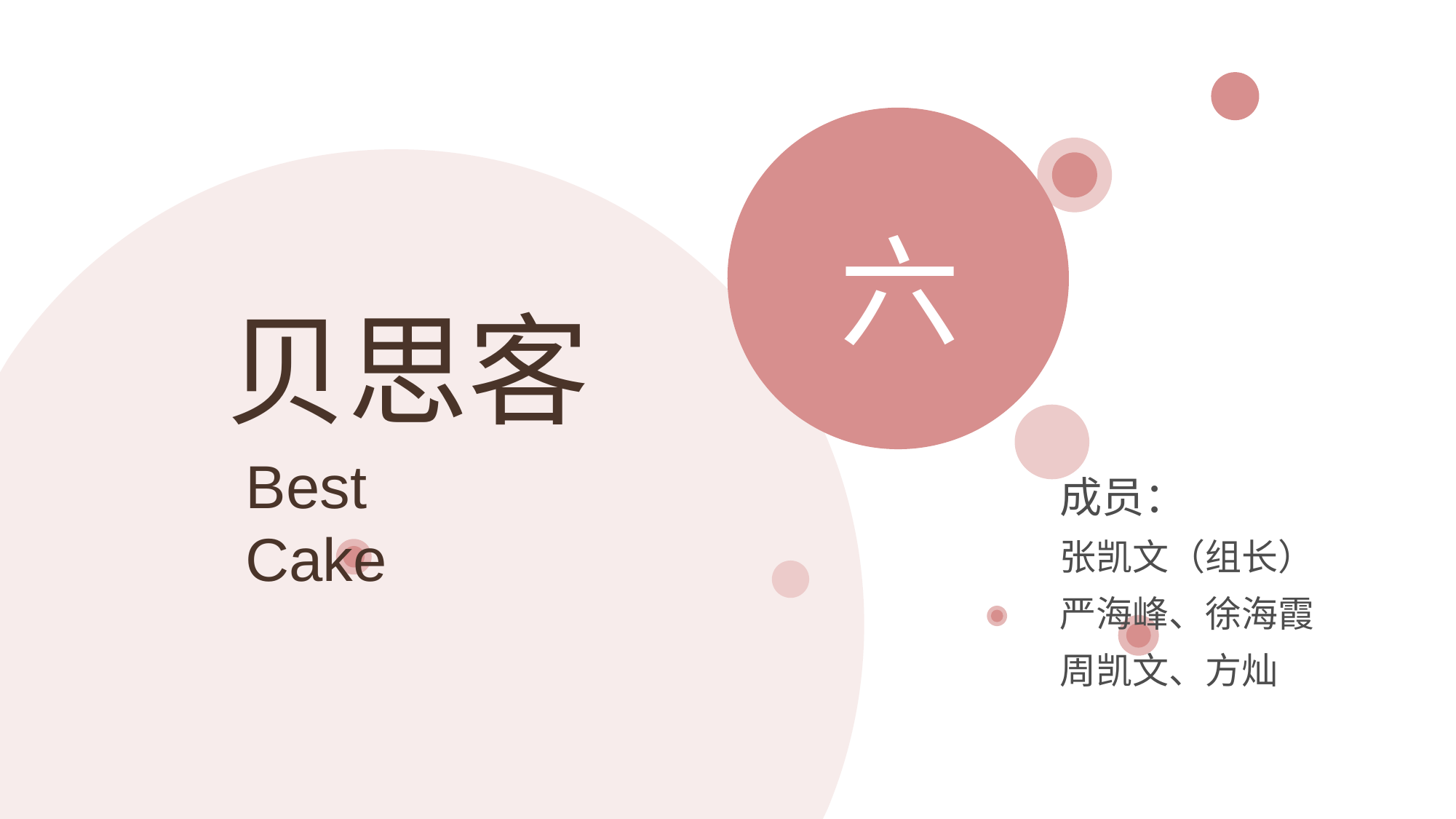

六
贝思客

Best Cake
成员：
张凯文（组长）
严海峰、徐海霞
周凯文、方灿